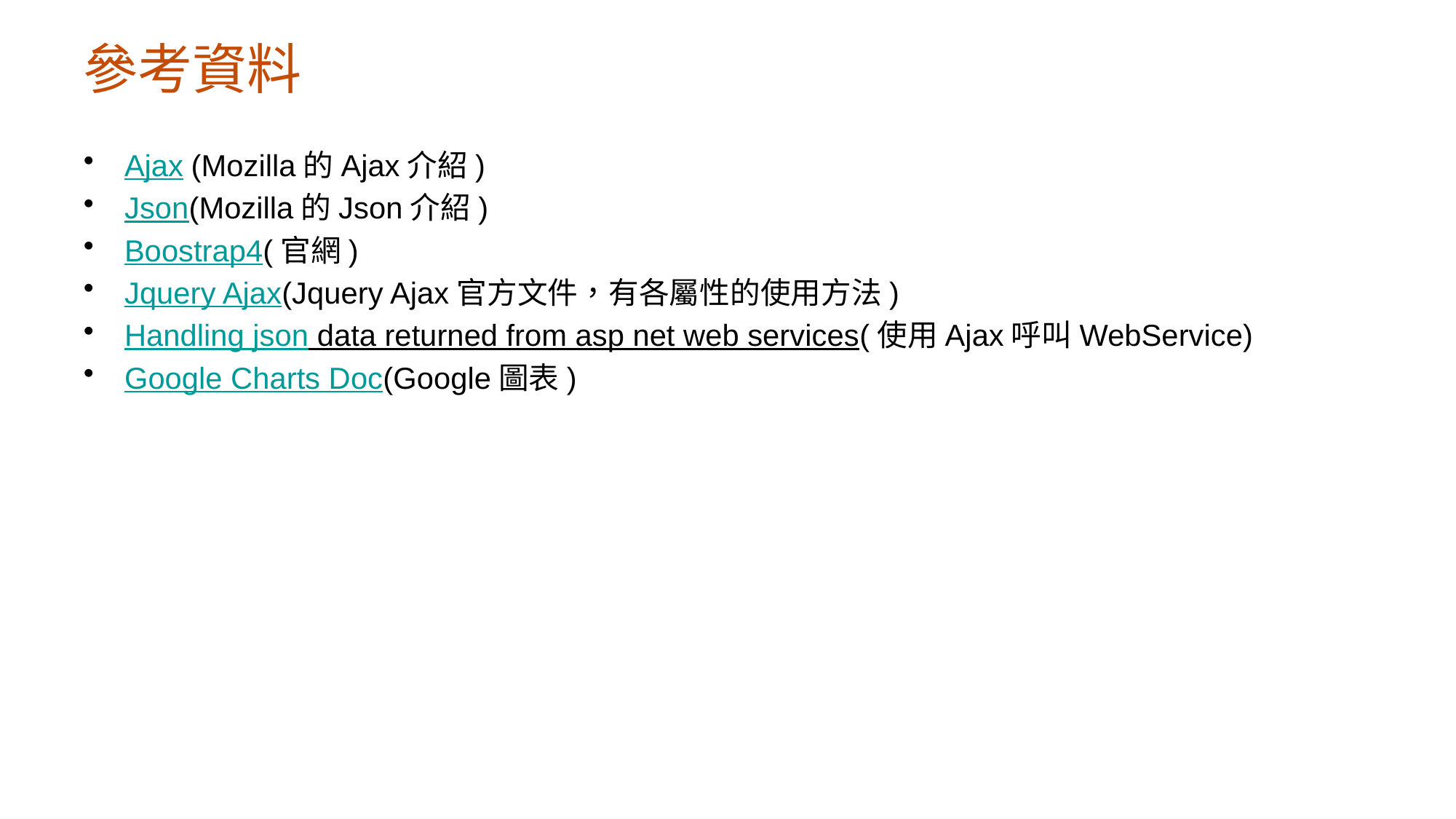

# 參考資料
Ajax (Mozilla的Ajax介紹)
Json(Mozilla的Json介紹)
Boostrap4(官網)
Jquery Ajax(Jquery Ajax官方文件，有各屬性的使用方法)
Handling json data returned from asp net web services(使用Ajax呼叫WebService)
Google Charts Doc(Google圖表)

39